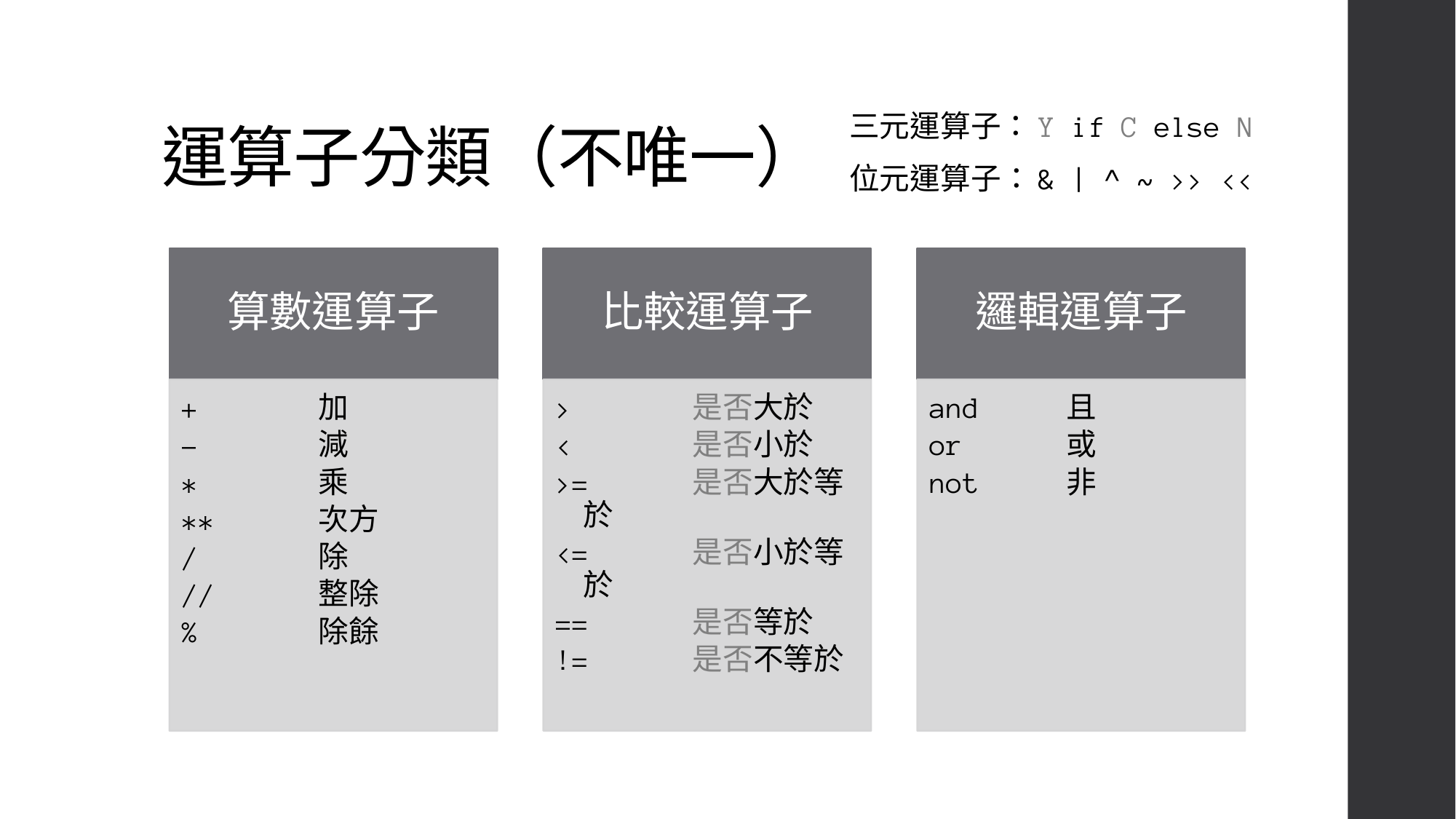

# 運算子分類（不唯一）
三元運算子：Y if C else N
位元運算子：& | ^ ~ >> <<
算數運算子
+		加
-		減
*		乘
**	次方
/		除
//	整除
%		除餘
比較運算子
>		是否大於
<		是否小於
>=	是否大於等於
<=	是否小於等於
==	是否等於
!=	是否不等於
邏輯運算子
and	且
or	或
not	非